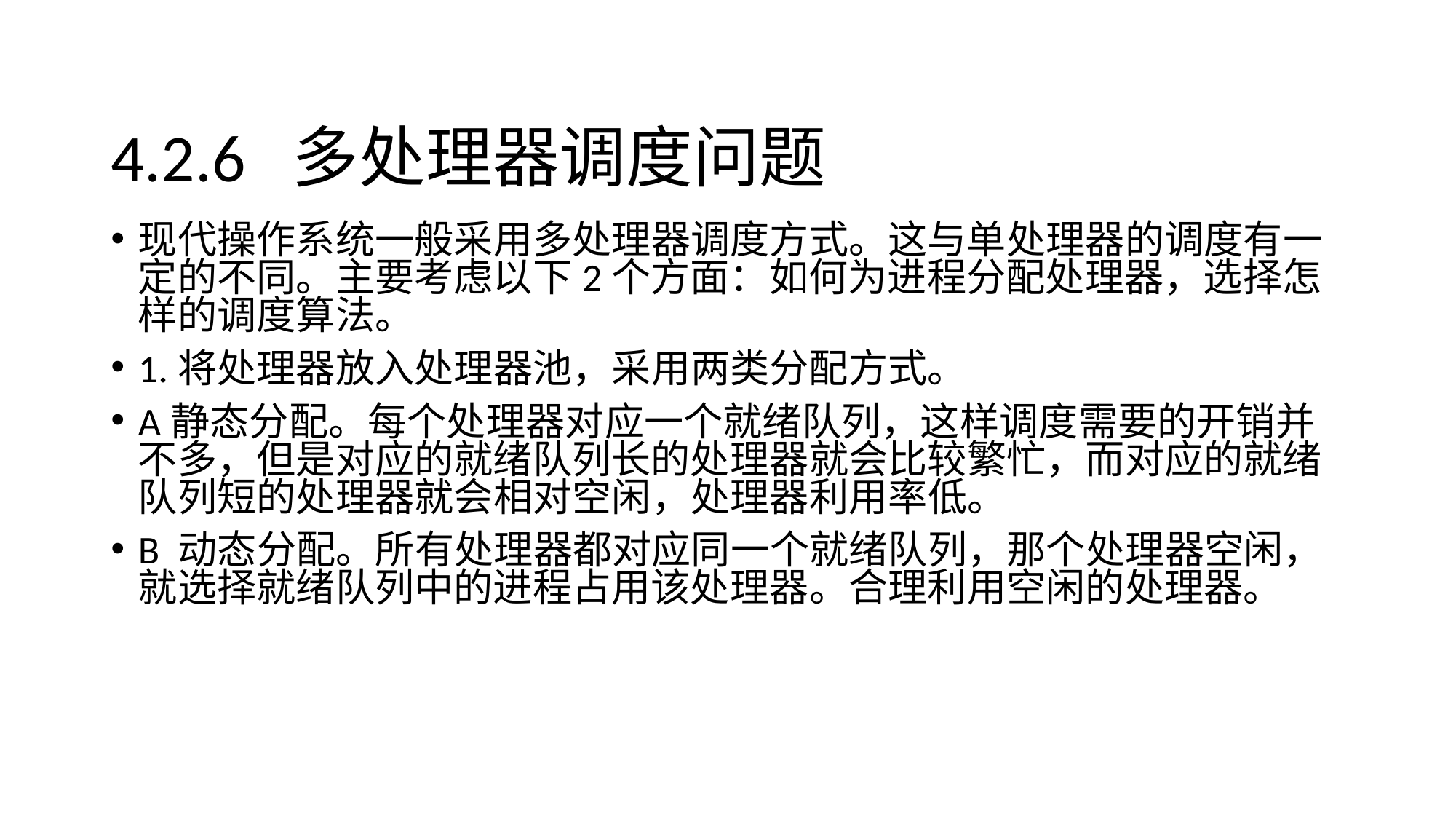

# 4.2.6  多处理器调度问题
现代操作系统一般采用多处理器调度方式。这与单处理器的调度有一定的不同。主要考虑以下2个方面：如何为进程分配处理器，选择怎样的调度算法。
1.将处理器放入处理器池，采用两类分配方式。
A静态分配。每个处理器对应一个就绪队列，这样调度需要的开销并不多，但是对应的就绪队列长的处理器就会比较繁忙，而对应的就绪队列短的处理器就会相对空闲，处理器利用率低。
B 动态分配。所有处理器都对应同一个就绪队列，那个处理器空闲，就选择就绪队列中的进程占用该处理器。合理利用空闲的处理器。
20